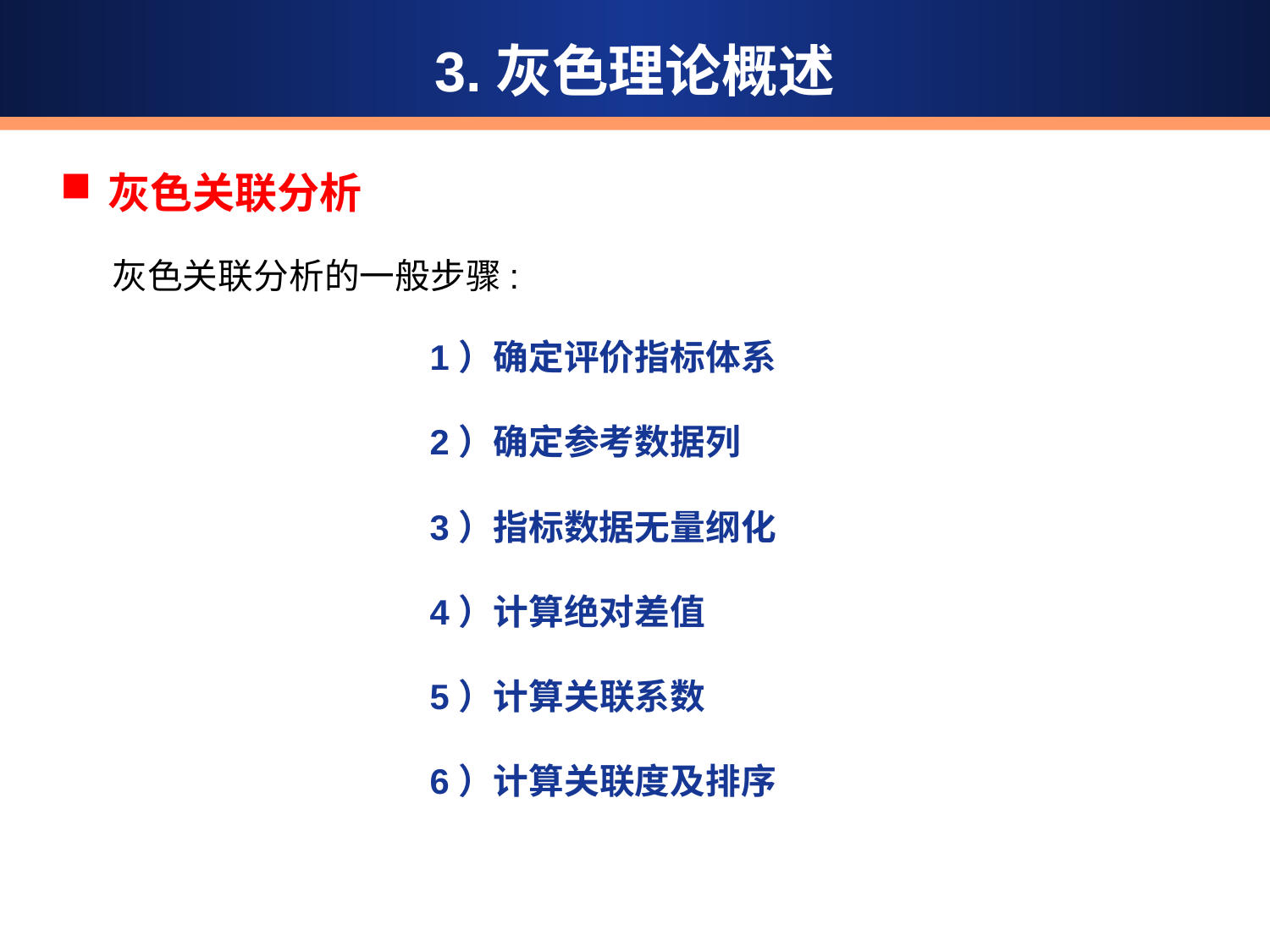

3.灰色理论概述
灰色关联分析
灰色关联分析的一般步骤:
1）确定评价指标体系

2）确定参考数据列

3）指标数据无量纲化

4）计算绝对差值

5）计算关联系数

6）计算关联度及排序